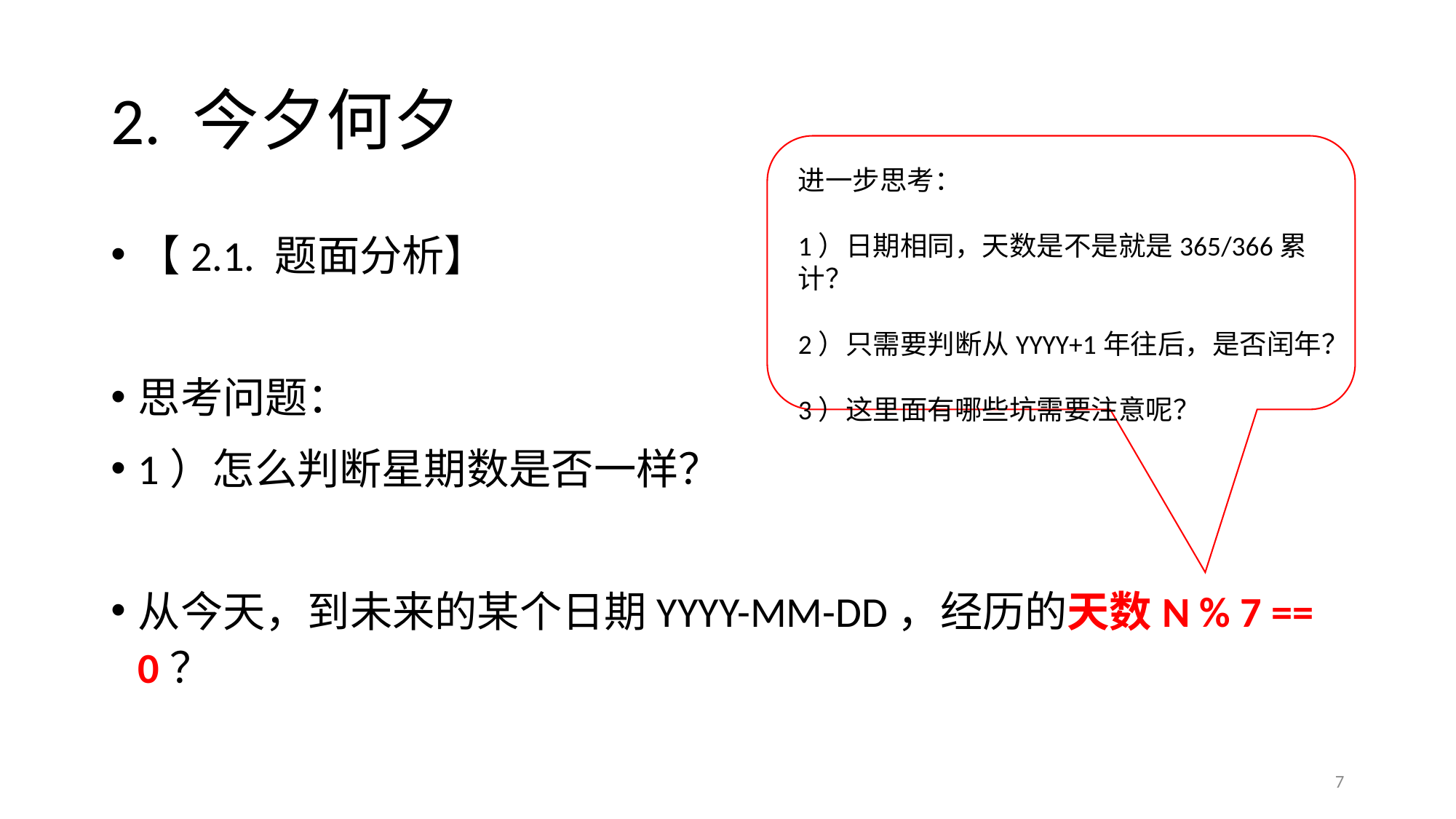

# 2. 今夕何夕

进一步思考：

1）日期相同，天数是不是就是365/366累计？

2）只需要判断从YYYY+1年往后，是否闰年？

3）这里面有哪些坑需要注意呢？
【2.1. 题面分析】

思考问题：
1）怎么判断星期数是否一样？

从今天，到未来的某个日期YYYY-MM-DD，经历的天数N % 7 == 0？
7